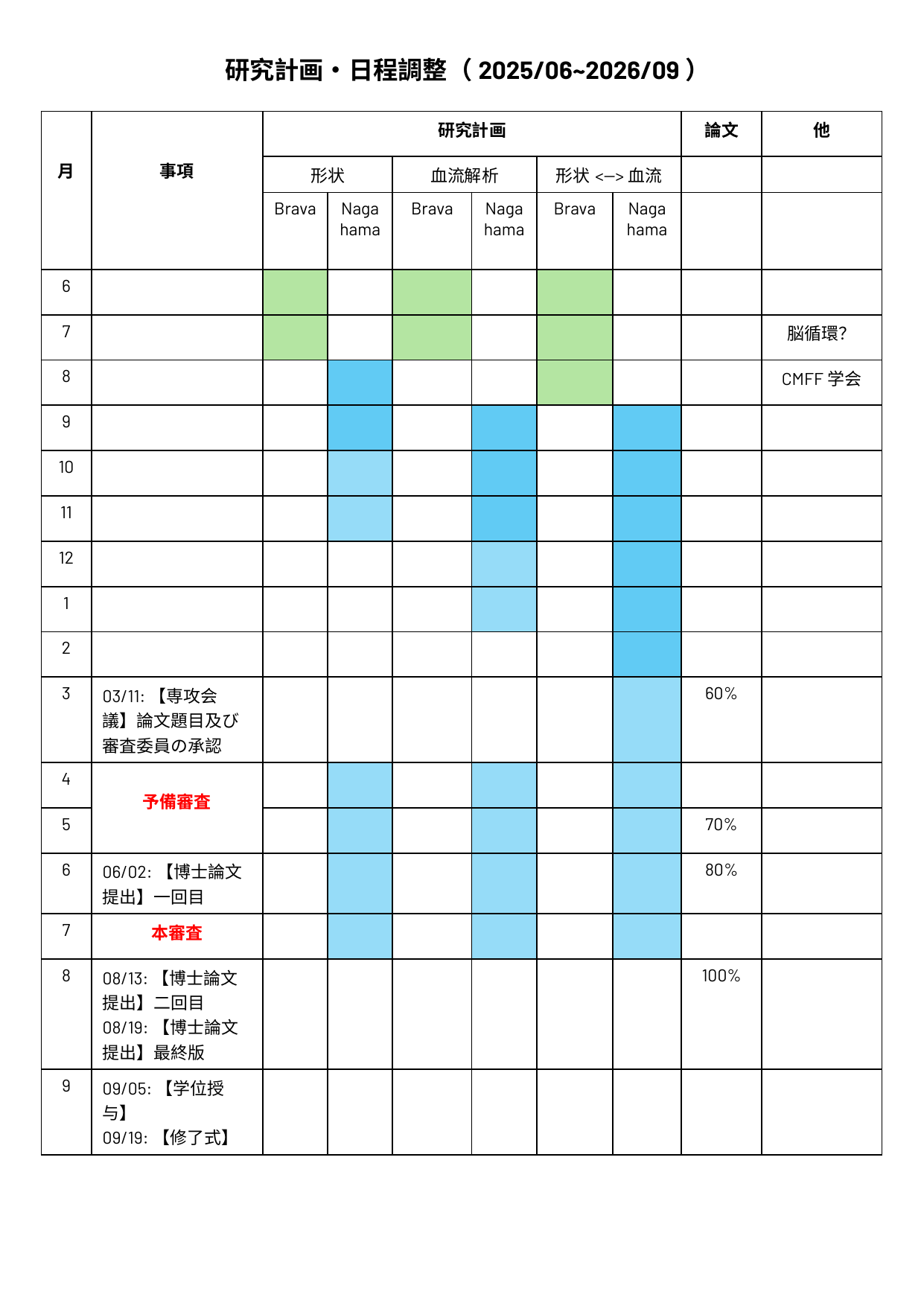

研究計画・日程調整（2025/06~2026/09）
| 月 | 事項 | 研究計画 |  |  |  |  |  | 論文 | 他 |
| --- | --- | --- | --- | --- | --- | --- | --- | --- | --- |
|  |  | 形状 |  | 血流解析 |  | 形状<-->血流 |  |  |  |
|  |  | Brava | Nagahama | Brava | Nagahama | Brava | Nagahama |  |  |
| 6 |  |  |  |  |  |  |  |  |  |
| 7 |  |  |  |  |  |  |  |  | 脳循環？ |
| 8 |  |  |  |  |  |  |  |  | CMFF学会 |
| 9 |  |  |  |  |  |  |  |  |  |
| 10 |  |  |  |  |  |  |  |  |  |
| 11 |  |  |  |  |  |  |  |  |  |
| 12 |  |  |  |  |  |  |  |  |  |
| 1 |  |  |  |  |  |  |  |  |  |
| 2 |  |  |  |  |  |  |  |  |  |
| 3 | 03/11:【専攻会議】論文題目及び審査委員の承認 |  |  |  |  |  |  | 60% |  |
| 4 | 予備審査 |  |  |  |  |  |  |  |  |
| 5 |  |  |  |  |  |  |  | 70% |  |
| 6 | 06/02:【博士論文提出】一回目 |  |  |  |  |  |  | 80% |  |
| 7 | 本審査 |  |  |  |  |  |  |  |  |
| 8 | 08/13:【博士論文提出】二回目 08/19:【博士論文提出】最終版 |  |  |  |  |  |  | 100% |  |
| 9 | 09/05:【学位授与】 09/19:【修了式】 |  |  |  |  |  |  |  |  |